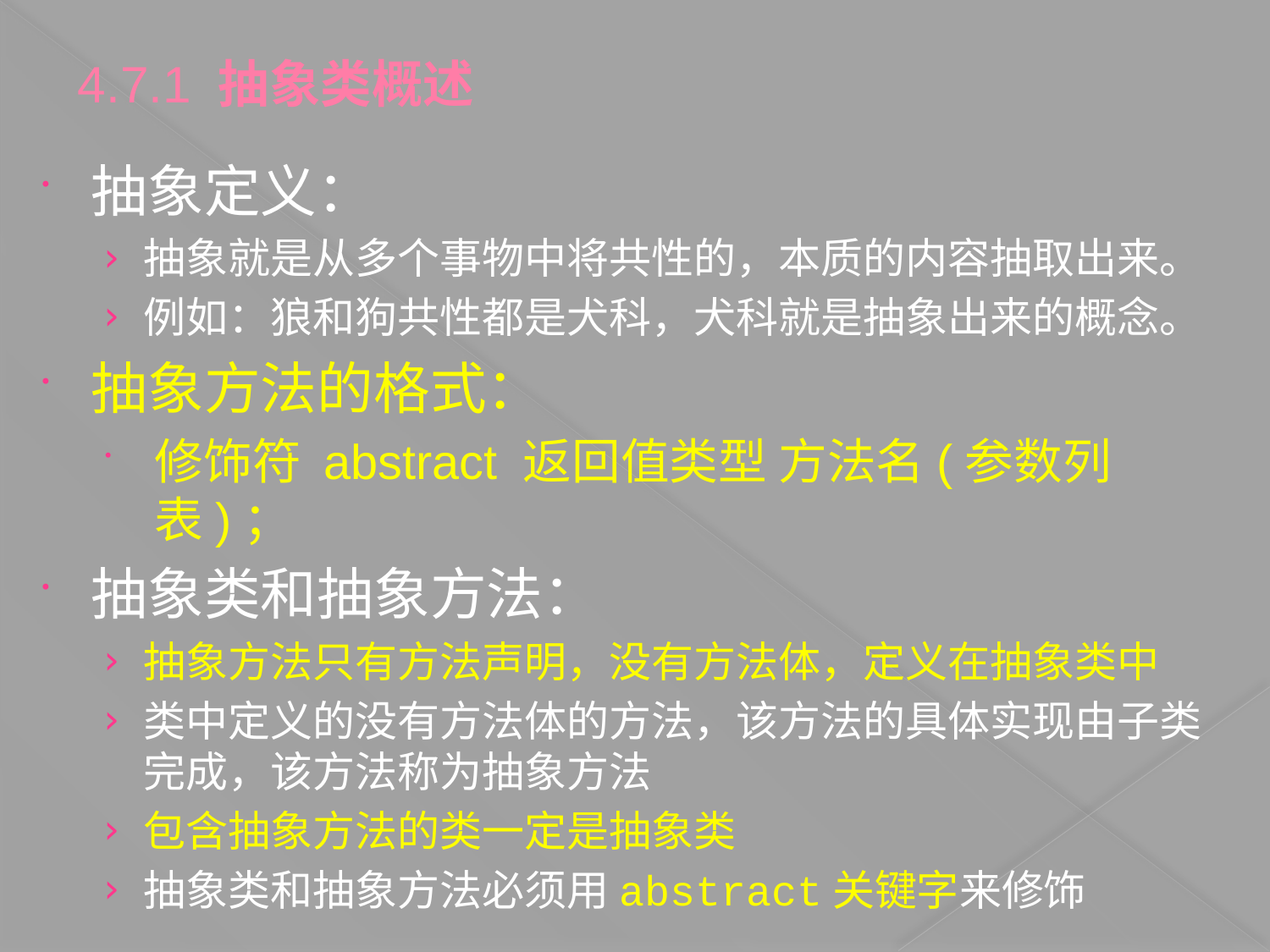

4.7.1 抽象类概述
抽象定义：
抽象就是从多个事物中将共性的，本质的内容抽取出来。
例如：狼和狗共性都是犬科，犬科就是抽象出来的概念。
抽象方法的格式：
修饰符 abstract 返回值类型 方法名(参数列表)；
抽象类和抽象方法：
抽象方法只有方法声明，没有方法体，定义在抽象类中
类中定义的没有方法体的方法，该方法的具体实现由子类完成，该方法称为抽象方法
包含抽象方法的类一定是抽象类
抽象类和抽象方法必须用abstract关键字来修饰